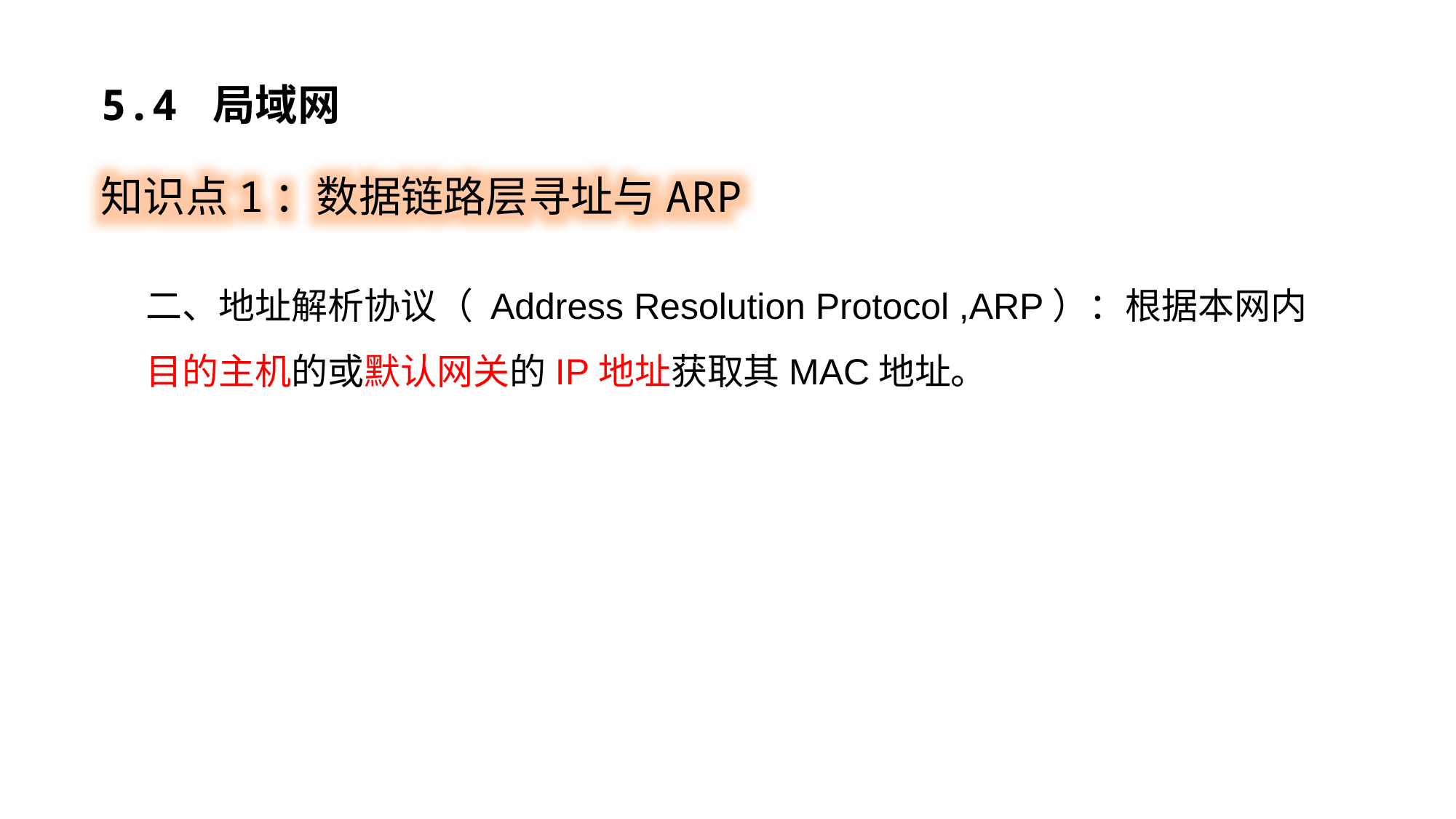

5.4 局域网
知识点1：数据链路层寻址与ARP
二、地址解析协议（ Address Resolution Protocol ,ARP）：根据本网内目的主机的或默认网关的IP地址获取其MAC地址。